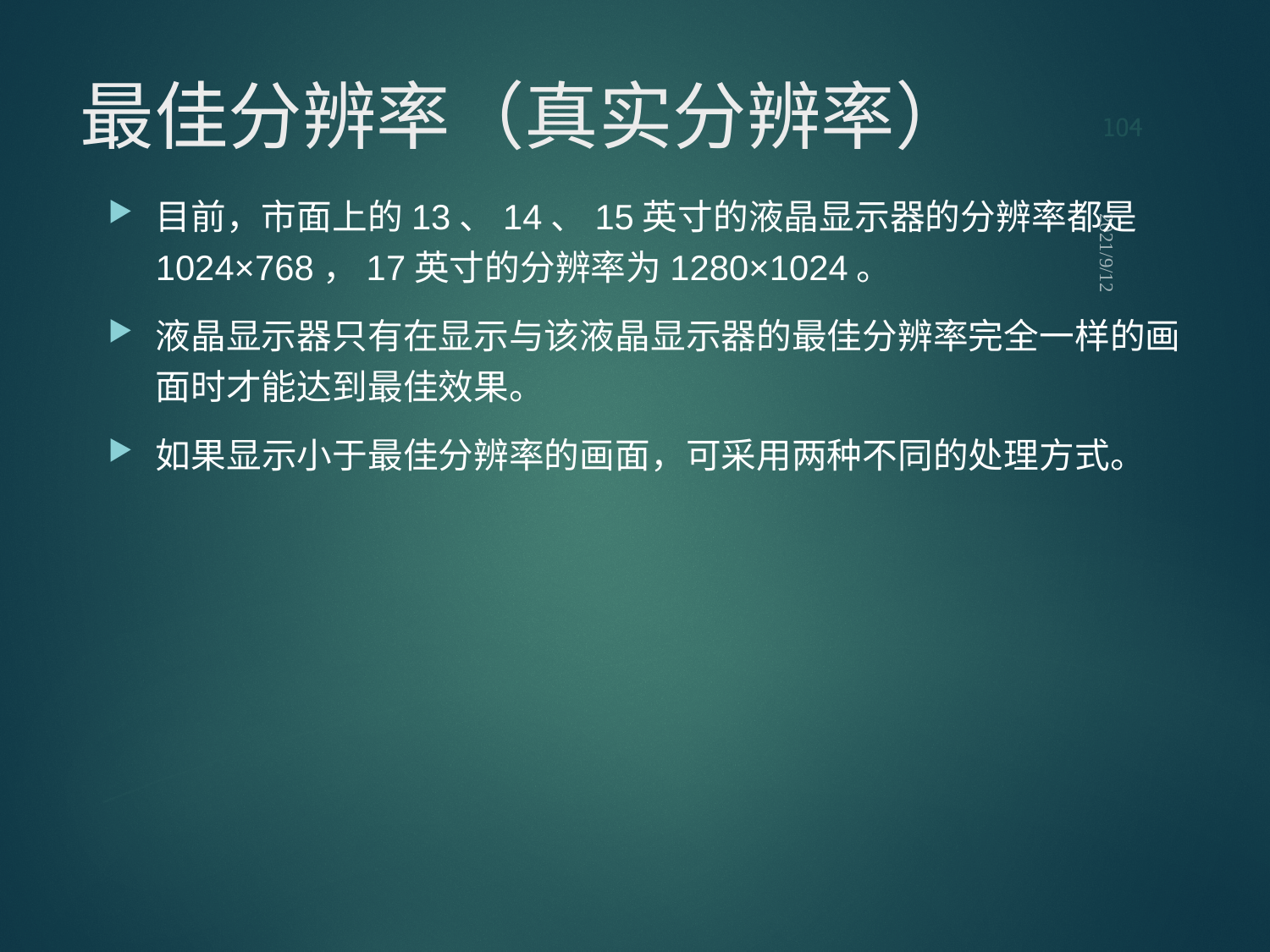

104
# 最佳分辨率（真实分辨率）
目前，市面上的13、14、15英寸的液晶显示器的分辨率都是1024×768，17英寸的分辨率为1280×1024。
液晶显示器只有在显示与该液晶显示器的最佳分辨率完全一样的画面时才能达到最佳效果。
如果显示小于最佳分辨率的画面，可采用两种不同的处理方式。
2021/9/12